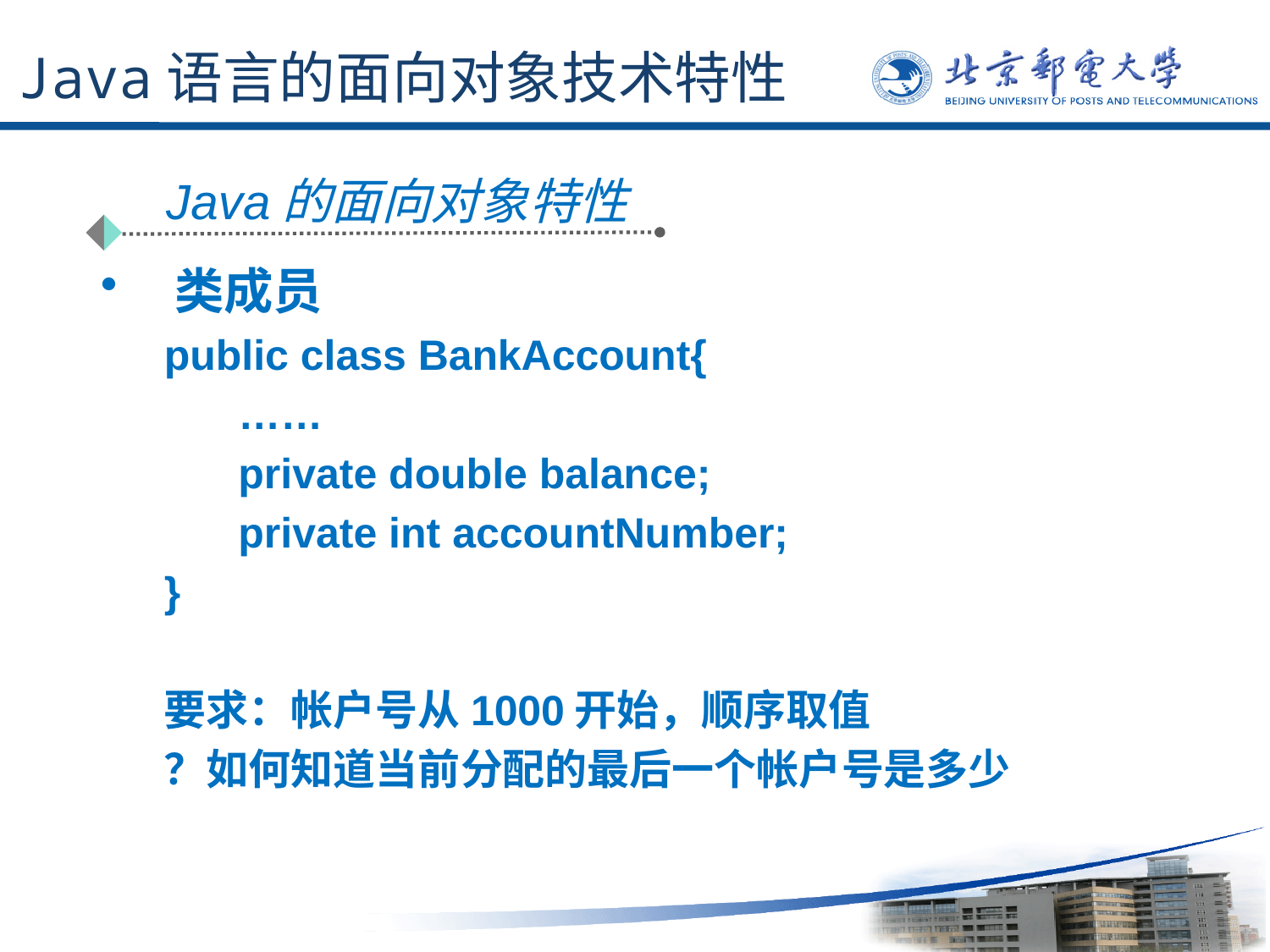

# Java语言的面向对象技术特性

Java的面向对象特性

类成员
public class BankAccount{
	……
	private double balance;
	private int accountNumber;
}

要求：帐户号从1000开始，顺序取值
？如何知道当前分配的最后一个帐户号是多少